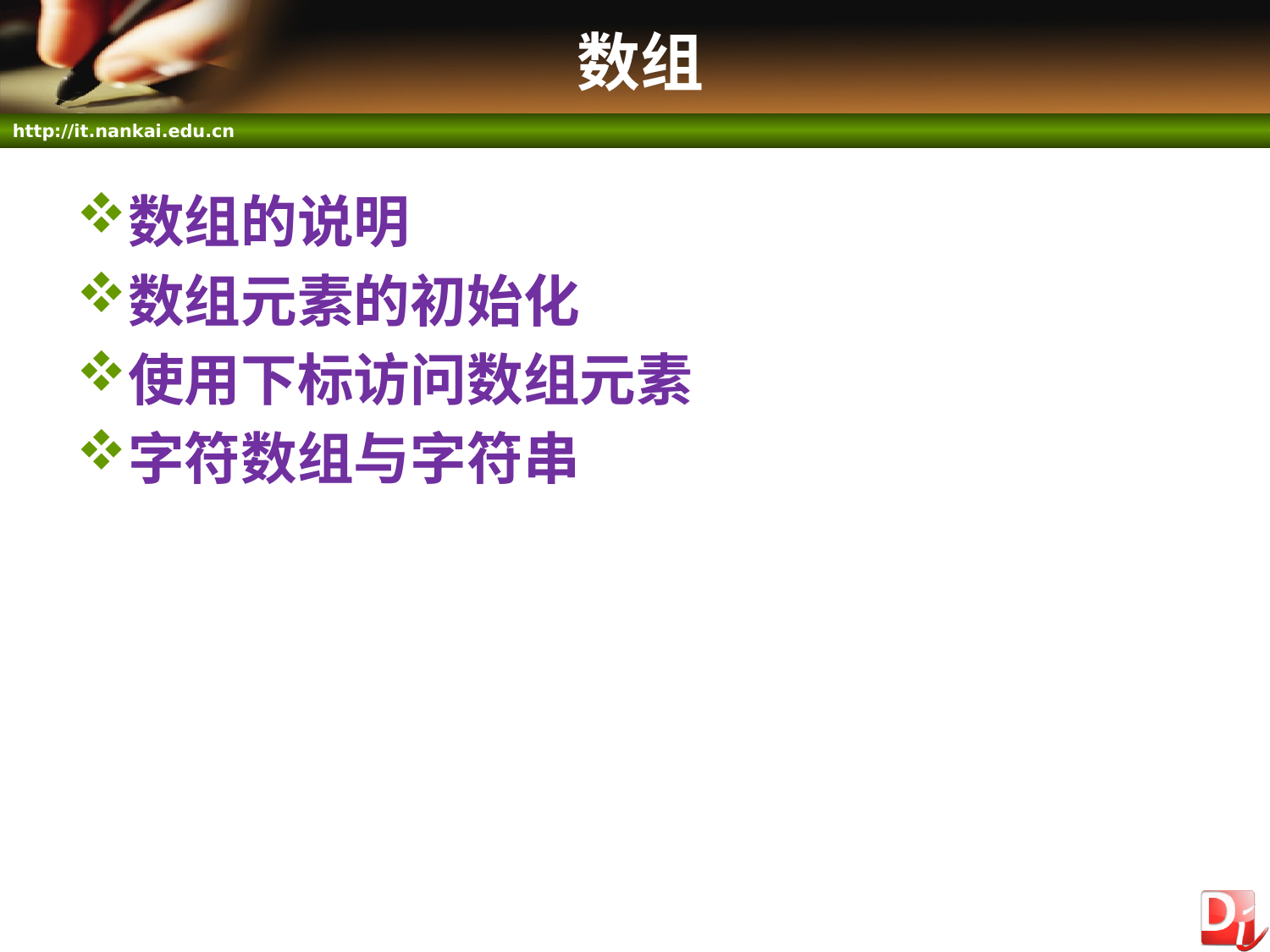

# 数组
数组的说明
数组元素的初始化
使用下标访问数组元素
字符数组与字符串